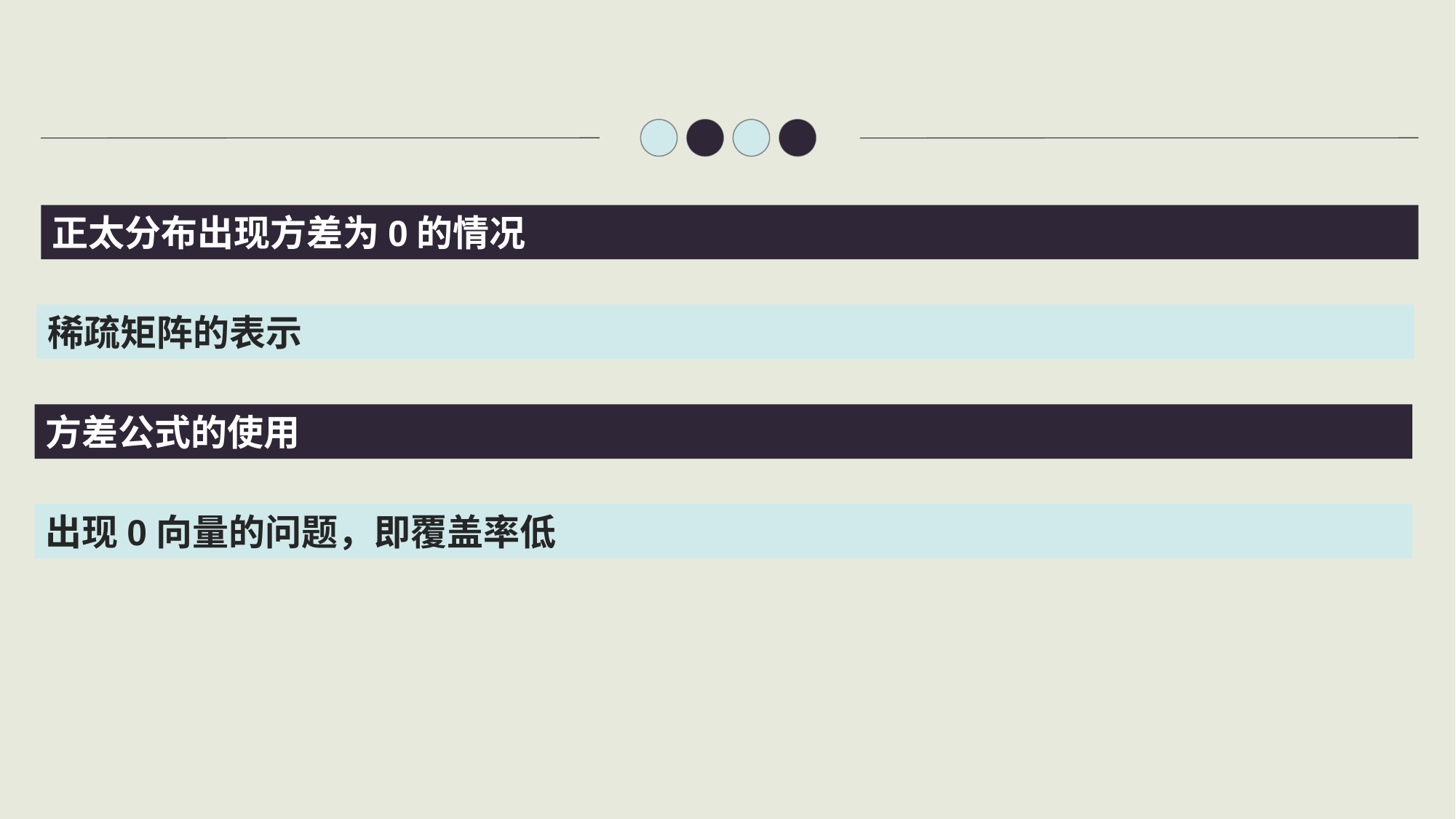

正太分布出现方差为0的情况
稀疏矩阵的表示
方差公式的使用
出现0向量的问题，即覆盖率低